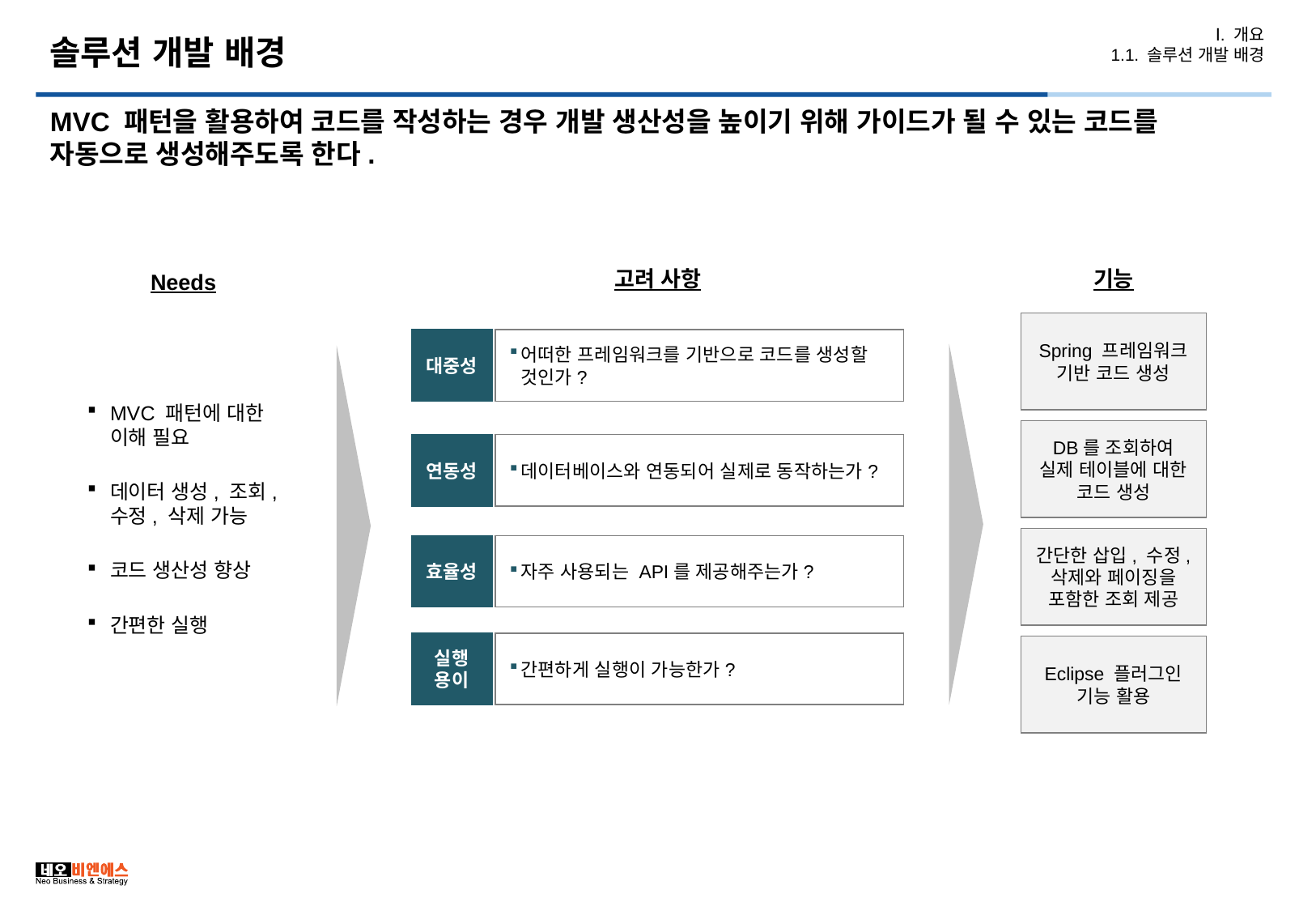

# 솔루션 개발 배경
Ⅰ. 개요
1.1. 솔루션 개발 배경
MVC 패턴을 활용하여 코드를 작성하는 경우 개발 생산성을 높이기 위해 가이드가 될 수 있는 코드를 자동으로 생성해주도록 한다.
고려 사항
기능
Needs
Spring 프레임워크
기반 코드 생성
대중성
어떠한 프레임워크를 기반으로 코드를 생성할 것인가?

MVC 패턴에 대한 이해 필요
데이터 생성, 조회, 수정, 삭제 가능
코드 생산성 향상
간편한 실행

DB를 조회하여
실제 테이블에 대한 코드 생성
연동성
데이터베이스와 연동되어 실제로 동작하는가?
간단한 삽입, 수정, 삭제와 페이징을 포함한 조회 제공
효율성
자주 사용되는 API를 제공해주는가?
실행
용이
간편하게 실행이 가능한가?
Eclipse 플러그인 기능 활용